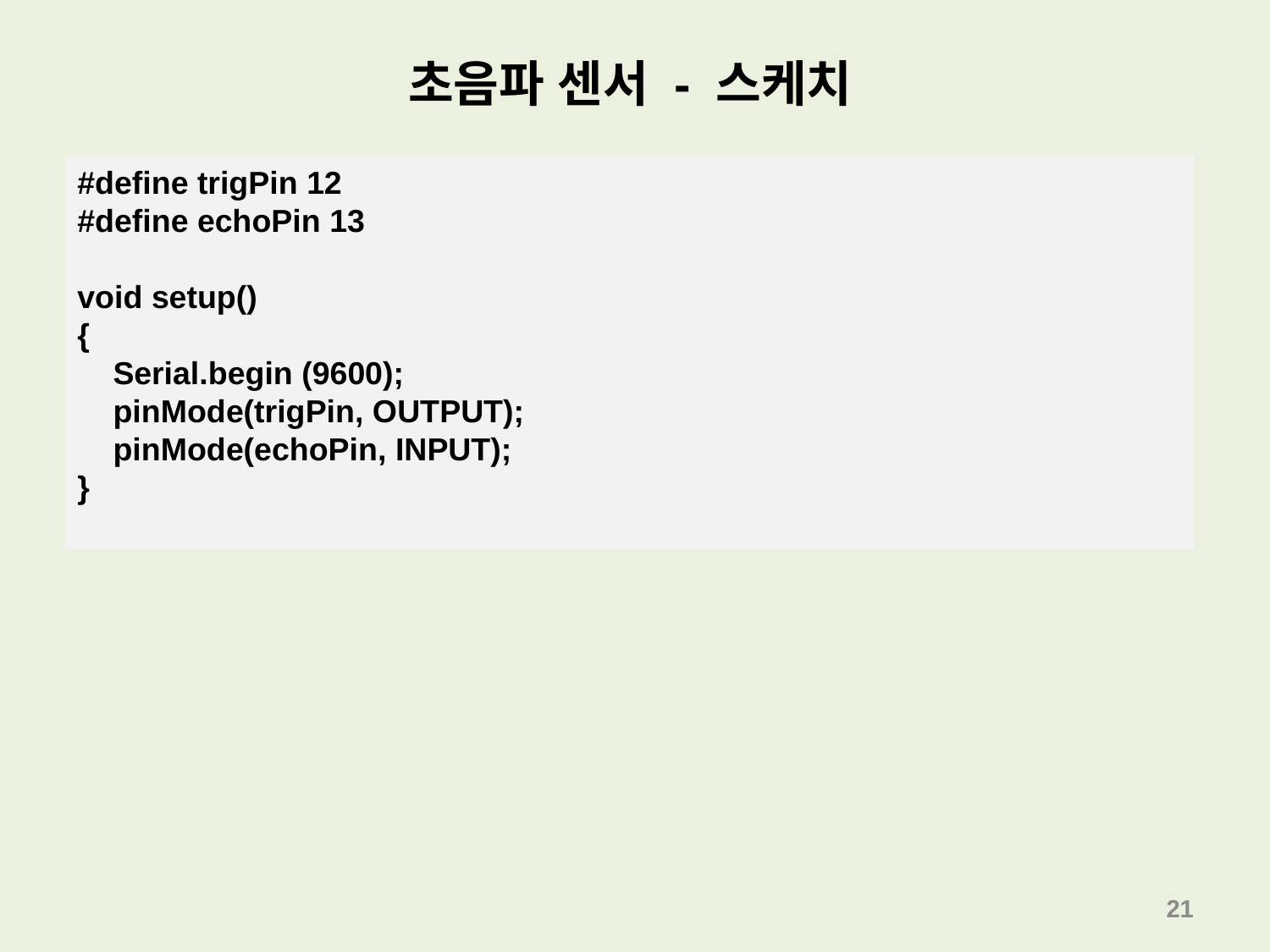

초음파 센서 - 스케치
#define trigPin 12
#define echoPin 13

void setup()
{
    Serial.begin (9600);
    pinMode(trigPin, OUTPUT);
    pinMode(echoPin, INPUT);
}

21